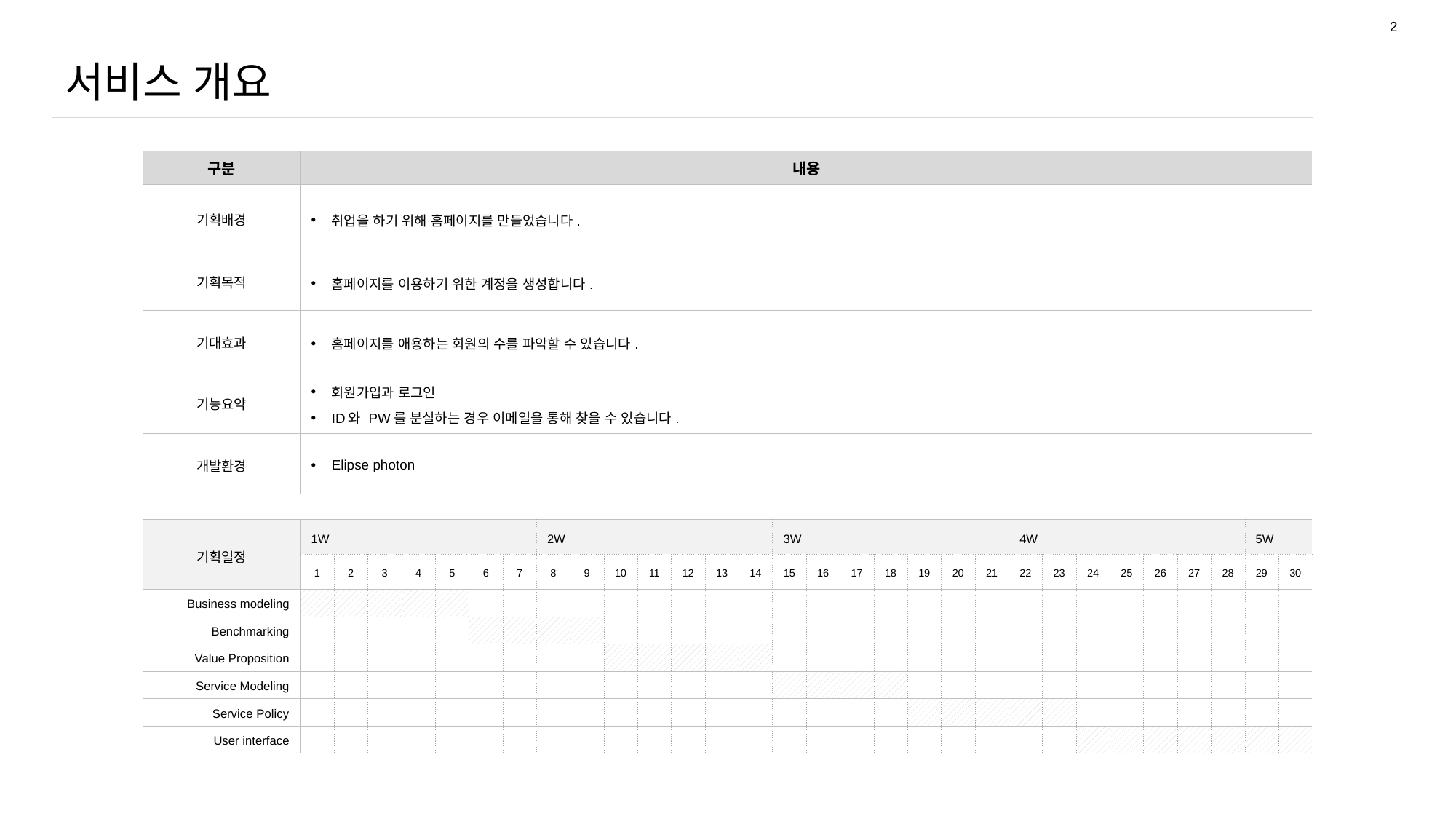

2
# 서비스 개요
| 구분 | 내용 |  |  |  |  |  |  |  |  |  |  |  |  |  |  |  |  |  |  |  |  |  |  |  |  |  |  |  |  |  |
| --- | --- | --- | --- | --- | --- | --- | --- | --- | --- | --- | --- | --- | --- | --- | --- | --- | --- | --- | --- | --- | --- | --- | --- | --- | --- | --- | --- | --- | --- | --- |
| 기획배경 | 취업을 하기 위해 홈페이지를 만들었습니다. |  |  |  |  |  |  |  |  |  |  |  |  |  |  |  |  |  |  |  |  |  |  |  |  |  |  |  |  |  |
| 기획목적 | 홈페이지를 이용하기 위한 계정을 생성합니다. |  |  |  |  |  |  |  |  |  |  |  |  |  |  |  |  |  |  |  |  |  |  |  |  |  |  |  |  |  |
| 기대효과 | 홈페이지를 애용하는 회원의 수를 파악할 수 있습니다. |  |  |  |  |  |  |  |  |  |  |  |  |  |  |  |  |  |  |  |  |  |  |  |  |  |  |  |  |  |
| 기능요약 | 회원가입과 로그인 ID와 PW를 분실하는 경우 이메일을 통해 찾을 수 있습니다. |  |  |  |  |  |  |  |  |  |  |  |  |  |  |  |  |  |  |  |  |  |  |  |  |  |  |  |  |  |
| 개발환경 | Elipse photon |  |  |  |  |  |  |  |  |  |  |  |  |  |  |  |  |  |  |  |  |  |  |  |  |  |  |  |  |  |
|  |  |  |  |  |  |  |  |  |  |  |  |  |  |  |  |  |  |  |  |  |  |  |  |  |  |  |  |  |  |  |
| 기획일정 | 1W |  |  |  |  |  |  | 2W |  |  |  |  |  |  | 3W |  |  |  |  |  |  | 4W |  |  |  |  |  |  | 5W |  |
|  | 1 | 2 | 3 | 4 | 5 | 6 | 7 | 8 | 9 | 10 | 11 | 12 | 13 | 14 | 15 | 16 | 17 | 18 | 19 | 20 | 21 | 22 | 23 | 24 | 25 | 26 | 27 | 28 | 29 | 30 |
| Business modeling |  |  |  |  |  |  |  |  |  |  |  |  |  |  |  |  |  |  |  |  |  |  |  |  |  |  |  |  |  |  |
| Benchmarking |  |  |  |  |  |  |  |  |  |  |  |  |  |  |  |  |  |  |  |  |  |  |  |  |  |  |  |  |  |  |
| Value Proposition |  |  |  |  |  |  |  |  |  |  |  |  |  |  |  |  |  |  |  |  |  |  |  |  |  |  |  |  |  |  |
| Service Modeling |  |  |  |  |  |  |  |  |  |  |  |  |  |  |  |  |  |  |  |  |  |  |  |  |  |  |  |  |  |  |
| Service Policy |  |  |  |  |  |  |  |  |  |  |  |  |  |  |  |  |  |  |  |  |  |  |  |  |  |  |  |  |  |  |
| User interface |  |  |  |  |  |  |  |  |  |  |  |  |  |  |  |  |  |  |  |  |  |  |  |  |  |  |  |  |  |  |